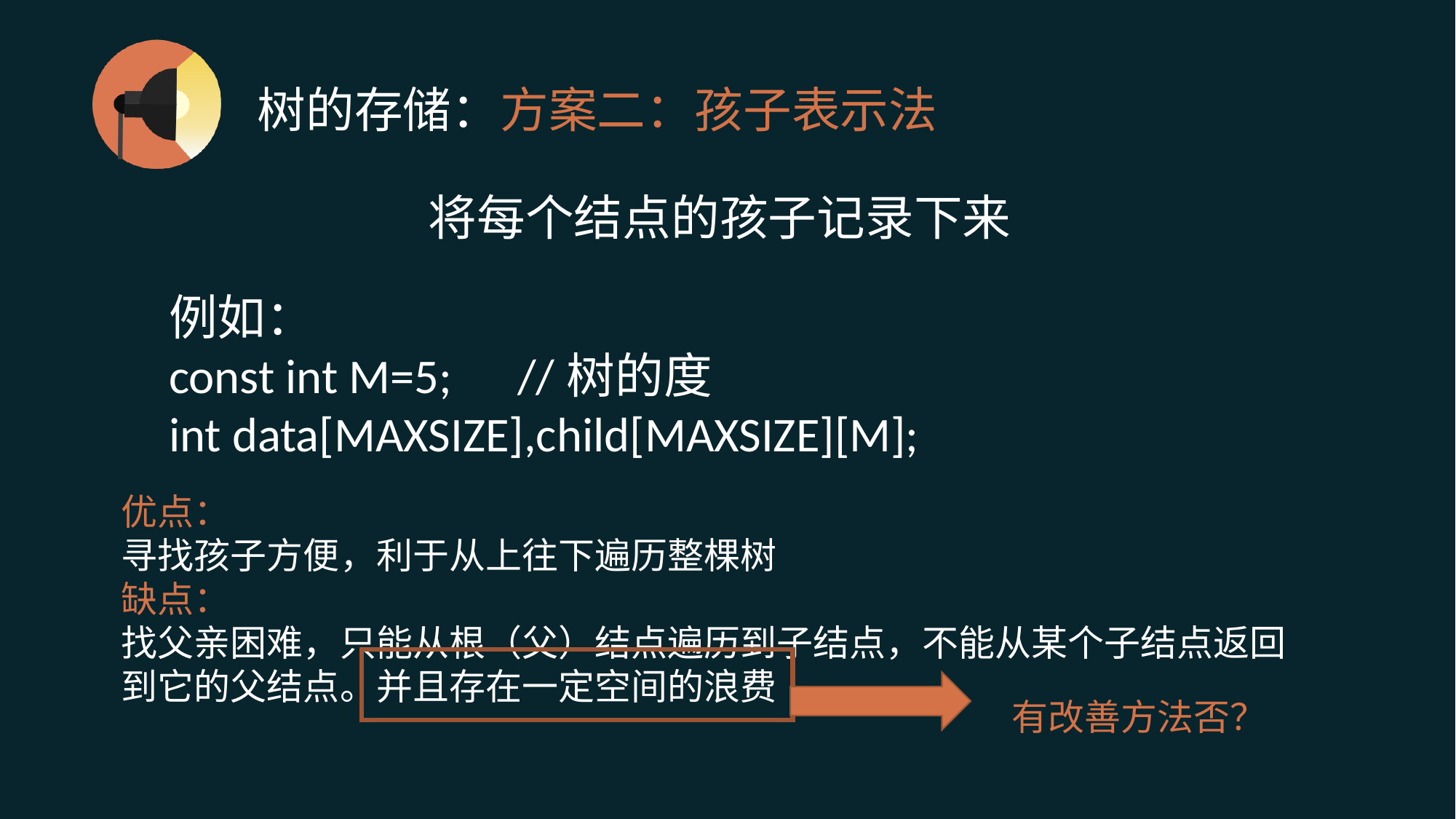

# 树的存储：方案二：孩子表示法
将每个结点的孩子记录下来
例如：
const int M=5;      //树的度
int data[MAXSIZE],child[MAXSIZE][M];
优点：
寻找孩子方便，利于从上往下遍历整棵树
缺点：
找父亲困难，只能从根（父）结点遍历到子结点，不能从某个子结点返回到它的父结点。并且存在一定空间的浪费

有改善方法否？